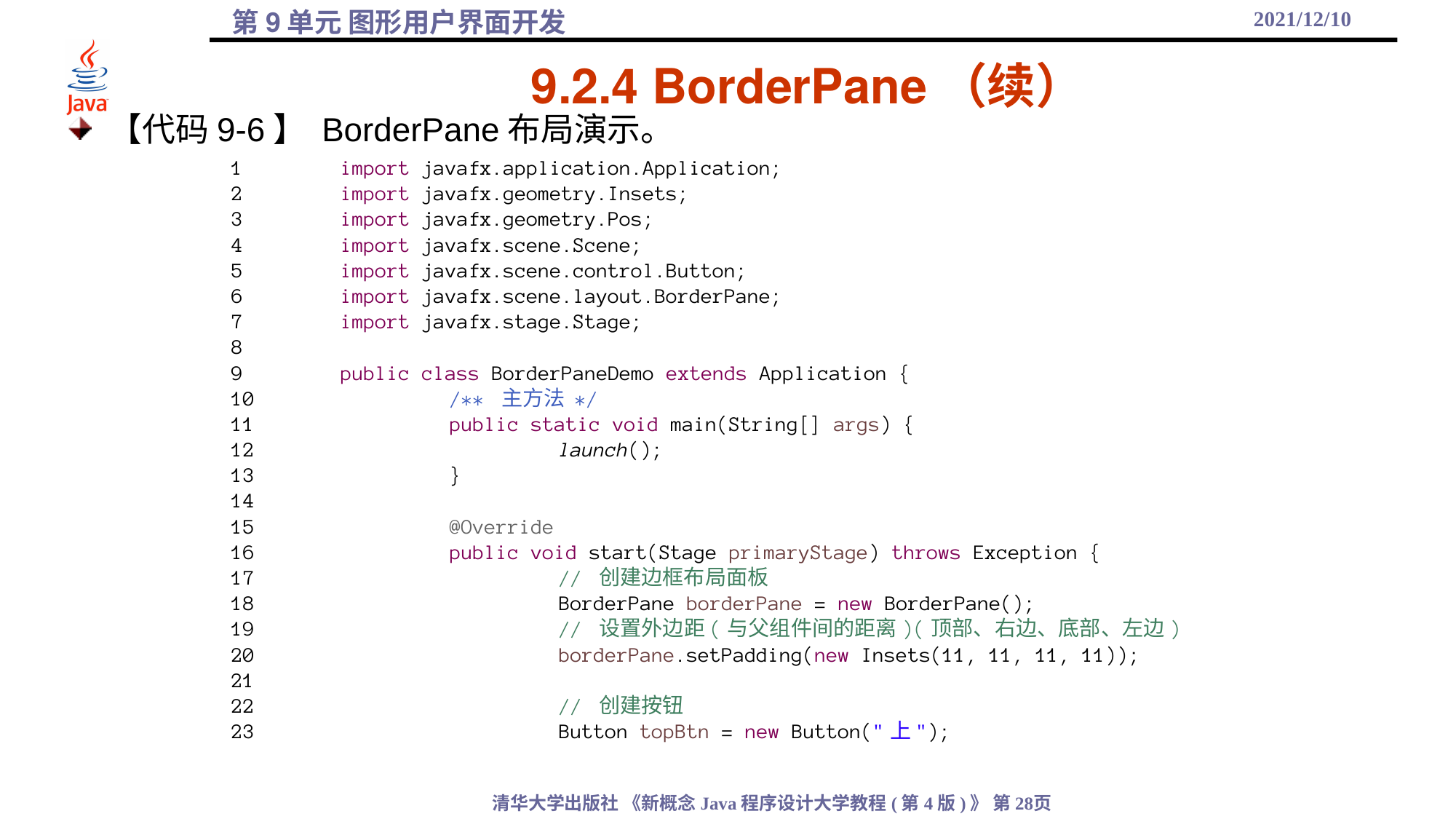

2021/12/10
# 9.2.4 BorderPane（续）
【代码9-6】 BorderPane布局演示。
1	import javafx.application.Application;
2	import javafx.geometry.Insets;
3	import javafx.geometry.Pos;
4	import javafx.scene.Scene;
5	import javafx.scene.control.Button;
6	import javafx.scene.layout.BorderPane;
7	import javafx.stage.Stage;
8
9	public class BorderPaneDemo extends Application {
10		/** 主方法 */
11		public static void main(String[] args) {
12			launch();
13		}
14
15		@Override
16		public void start(Stage primaryStage) throws Exception {
17			// 创建边框布局面板
18			BorderPane borderPane = new BorderPane();
19			// 设置外边距(与父组件间的距离)(顶部、右边、底部、左边)
20			borderPane.setPadding(new Insets(11, 11, 11, 11));
21
22			// 创建按钮
23			Button topBtn = new Button("上");